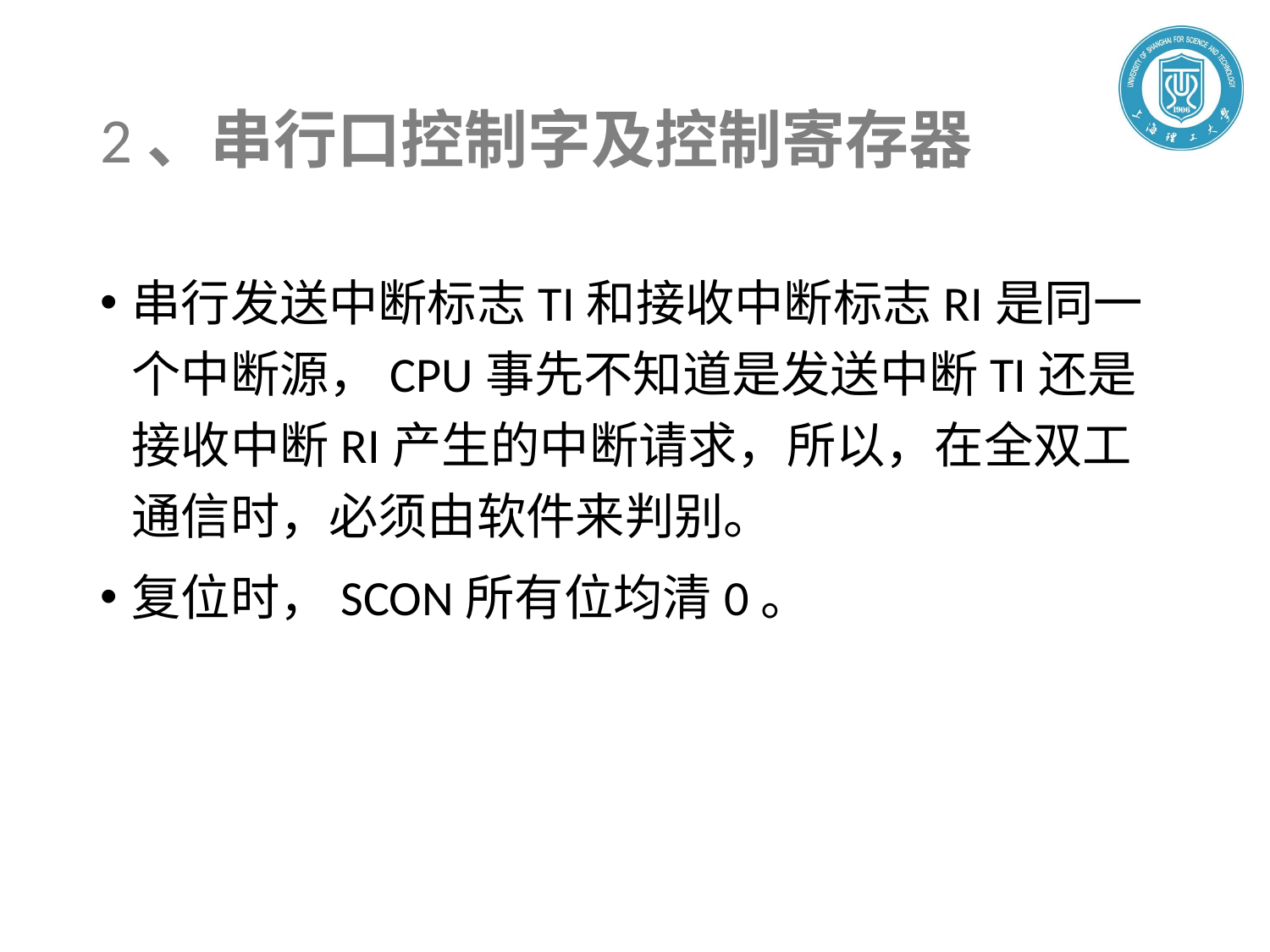

# 2、串行口控制字及控制寄存器
串行发送中断标志TI和接收中断标志RI是同一个中断源，CPU事先不知道是发送中断TI还是接收中断RI产生的中断请求，所以，在全双工通信时，必须由软件来判别。
复位时，SCON所有位均清0。